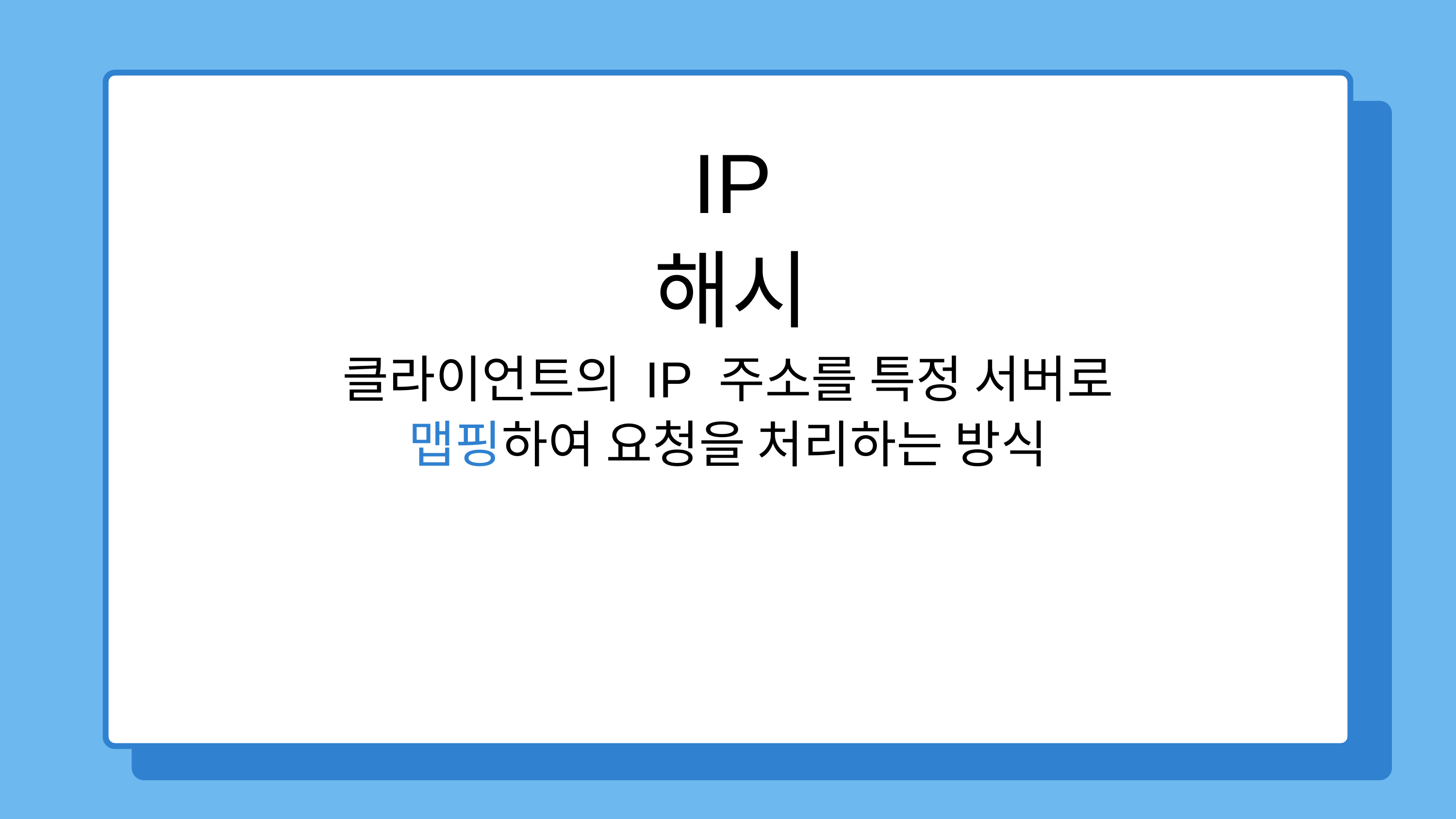

IP 해시
클라이언트의 IP 주소를 특정 서버로 맵핑하여 요청을 처리하는 방식